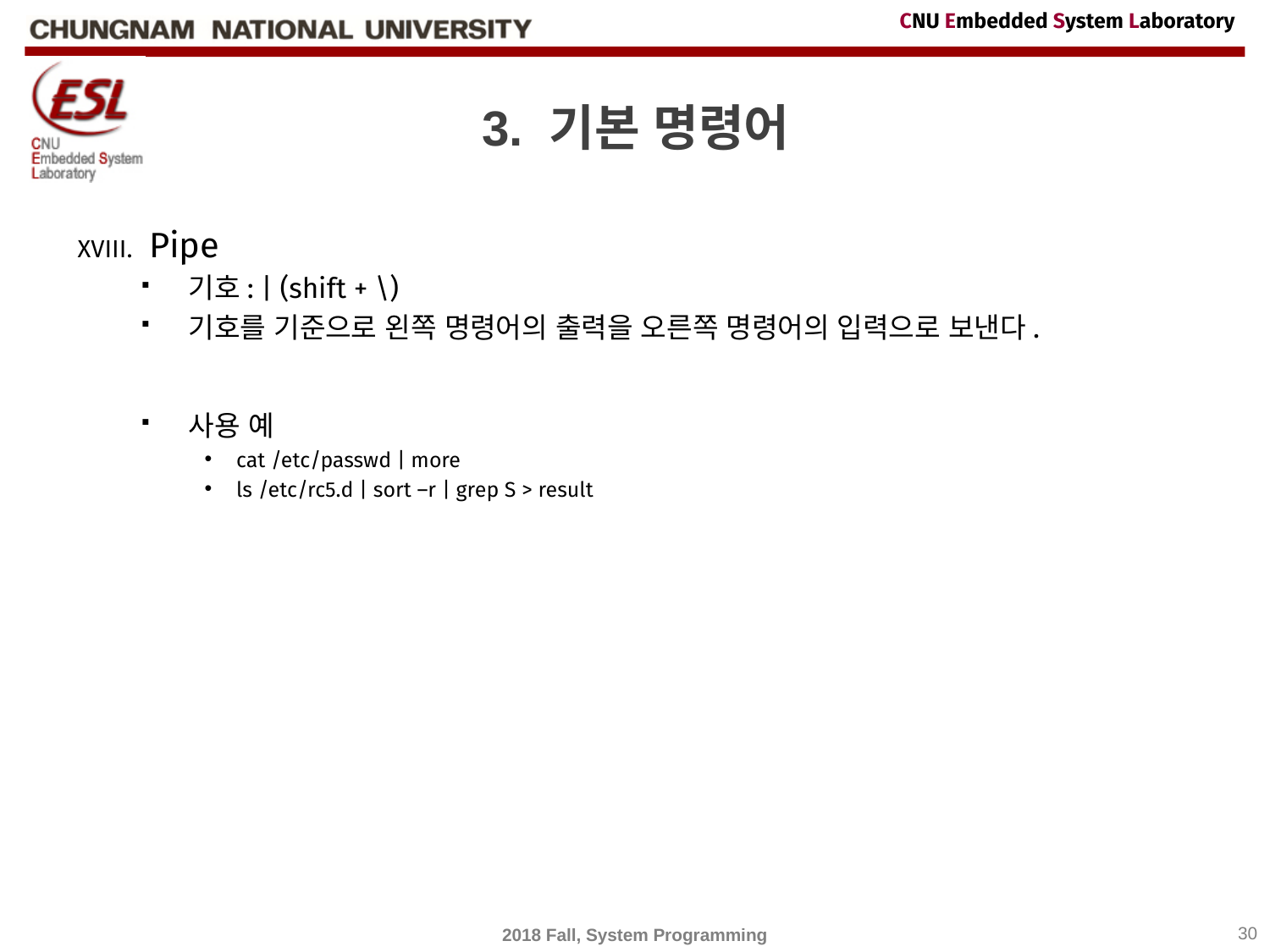

# 3. 기본 명령어
Pipe
기호: | (shift + \)
기호를 기준으로 왼쪽 명령어의 출력을 오른쪽 명령어의 입력으로 보낸다.

사용 예
cat /etc/passwd | more
ls /etc/rc5.d | sort –r | grep S > result
2018 Fall, System Programming
30